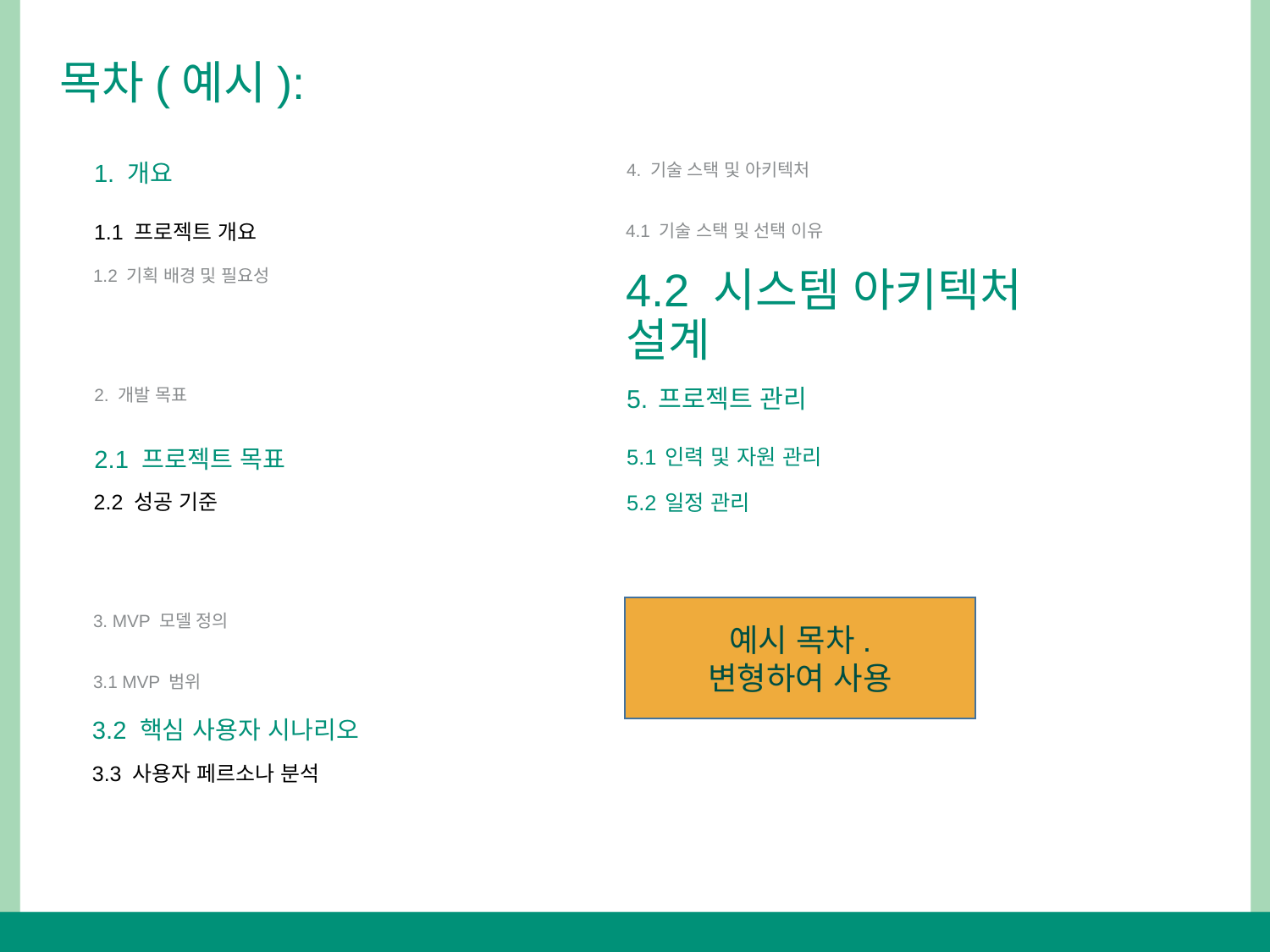

목차(예시):
1. 개요
4. 기술 스택 및 아키텍처
1.1 프로젝트 개요
4.1 기술 스택 및 선택 이유
1.2 기획 배경 및 필요성
4.2 시스템 아키텍처 설계
2. 개발 목표
5. 프로젝트 관리
2.1 프로젝트 목표
5.1 인력 및 자원 관리
2.2 성공 기준
5.2 일정 관리
예시 목차.
변형하여 사용
3. MVP 모델 정의
3.1 MVP 범위
3.2 핵심 사용자 시나리오
3.3 사용자 페르소나 분석